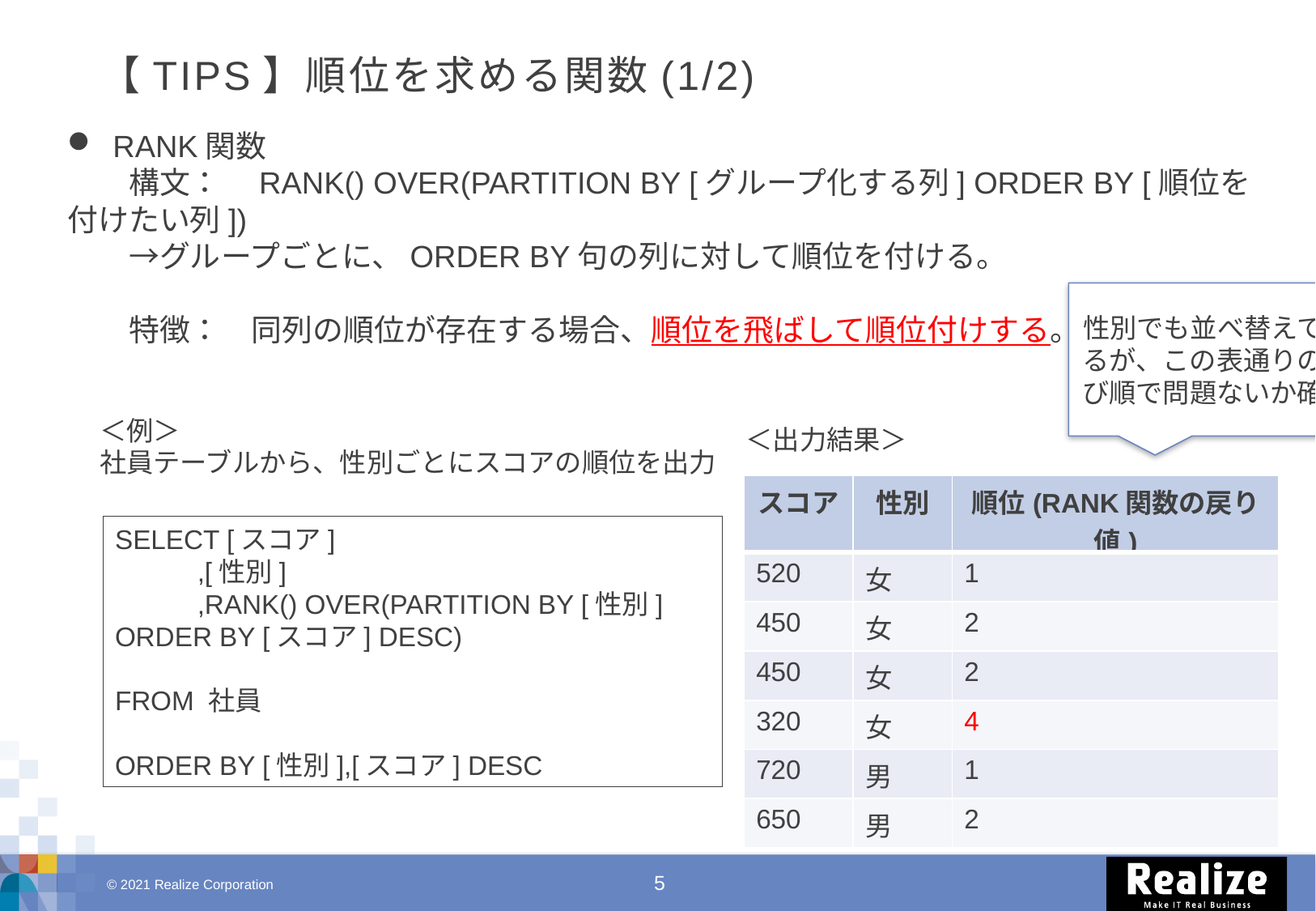

# 【TIPS】順位を求める関数(1/2)
RANK関数
　　構文：　RANK() OVER(PARTITION BY [グループ化する列] ORDER BY [順位を付けたい列])
　　→グループごとに、ORDER BY句の列に対して順位を付ける。

　　特徴：　同列の順位が存在する場合、順位を飛ばして順位付けする。

性別でも並べ替えているが、この表通りの並び順で問題ないか確認
＜例＞
社員テーブルから、性別ごとにスコアの順位を出力
＜出力結果＞
| スコア | 性別 | 順位(RANK関数の戻り値) |
| --- | --- | --- |
| 520 | 女 | 1 |
| 450 | 女 | 2 |
| 450 | 女 | 2 |
| 320 | 女 | 4 |
| 720 | 男 | 1 |
| 650 | 男 | 2 |
SELECT [スコア]
           ,[性別]
           ,RANK() OVER(PARTITION BY [性別] ORDER BY [スコア] DESC)

FROM 社員

ORDER BY [性別],[スコア] DESC